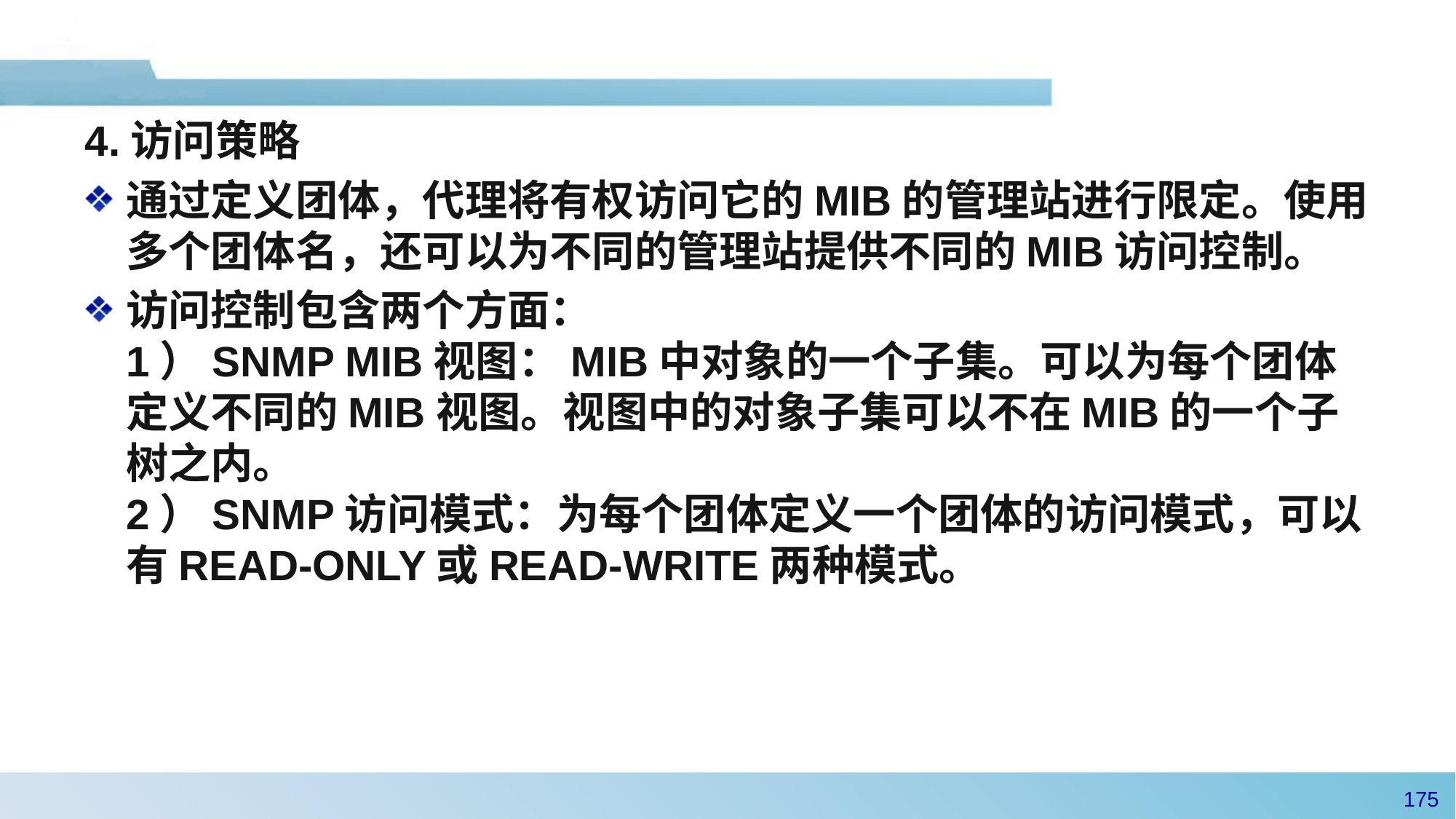

4.访问策略
通过定义团体，代理将有权访问它的MIB的管理站进行限定。使用多个团体名，还可以为不同的管理站提供不同的MIB访问控制。
访问控制包含两个方面：
1）SNMP MIB视图：MIB中对象的一个子集。可以为每个团体定义不同的MIB视图。视图中的对象子集可以不在MIB的一个子树之内。
2）SNMP访问模式：为每个团体定义一个团体的访问模式，可以有READ-ONLY或READ-WRITE两种模式。
175